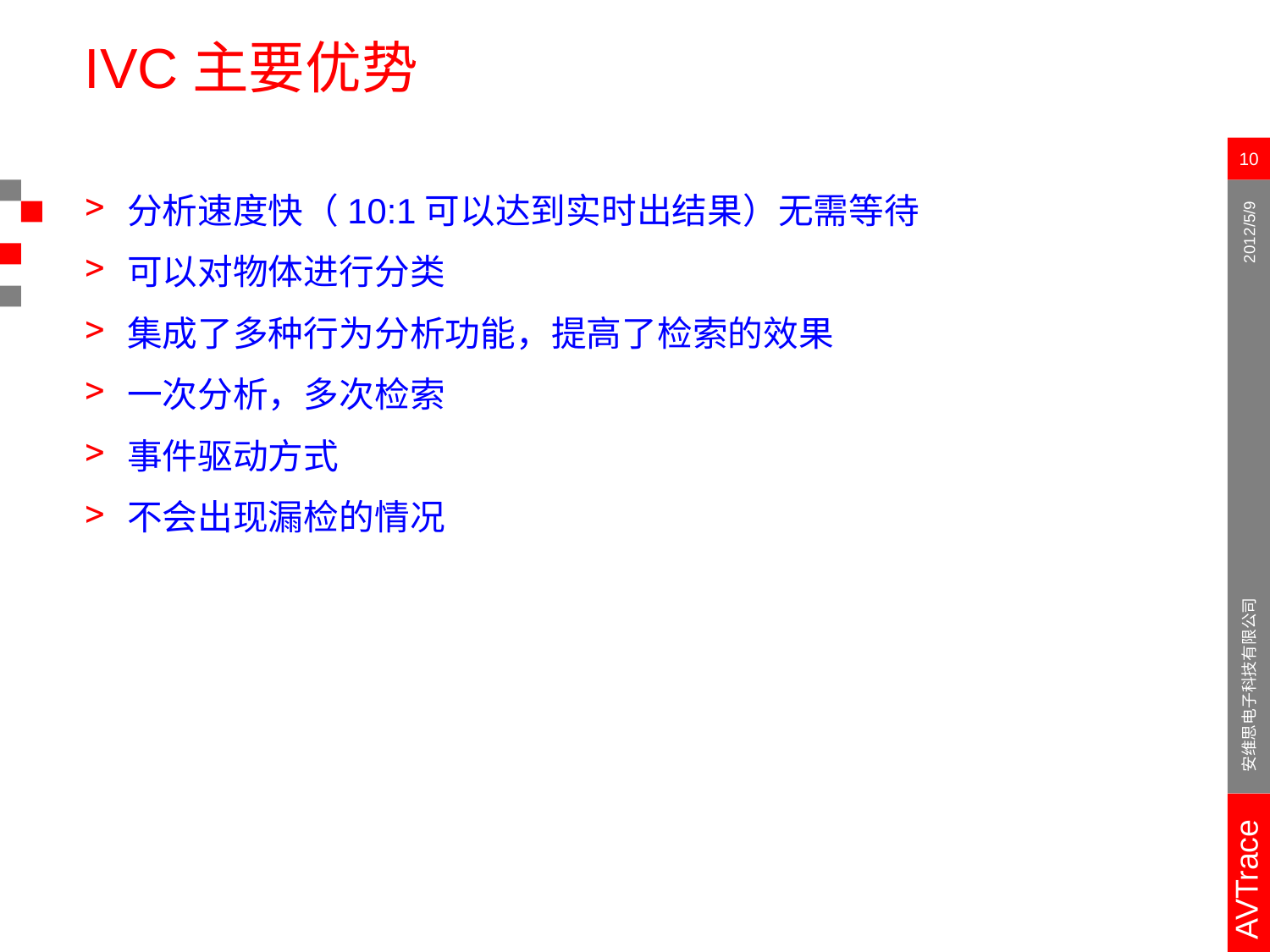

# IVC主要优势
10
分析速度快（10:1可以达到实时出结果）无需等待
可以对物体进行分类
集成了多种行为分析功能，提高了检索的效果
一次分析，多次检索
事件驱动方式
不会出现漏检的情况
2012/5/9
安维思电子科技有限公司